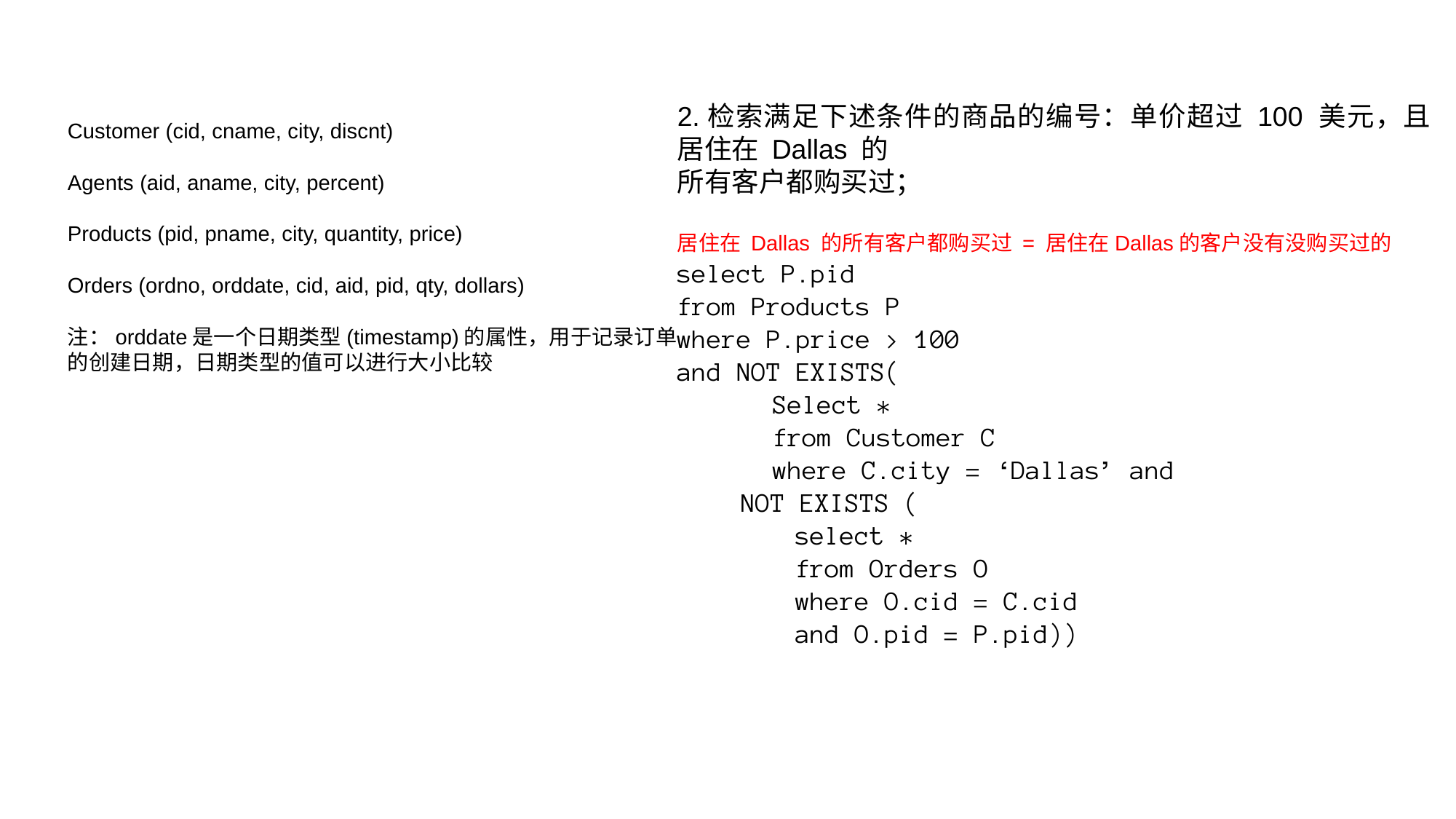

2.检索满足下述条件的商品的编号：单价超过 100 美元，且居住在 Dallas 的
所有客户都购买过；

居住在 Dallas 的所有客户都购买过 = 居住在Dallas的客户没有没购买过的
select P.pid
from Products P
where P.price > 100
and NOT EXISTS(
Select *
from Customer C
where C.city = ‘Dallas’ and
NOT EXISTS (
select *
from Orders O
where O.cid = C.cid
and O.pid = P.pid))

Customer (cid, cname, city, discnt)

Agents (aid, aname, city, percent)

Products (pid, pname, city, quantity, price)

Orders (ordno, orddate, cid, aid, pid, qty, dollars)

注：orddate是一个日期类型(timestamp)的属性，用于记录订单的创建日期，日期类型的值可以进行大小比较